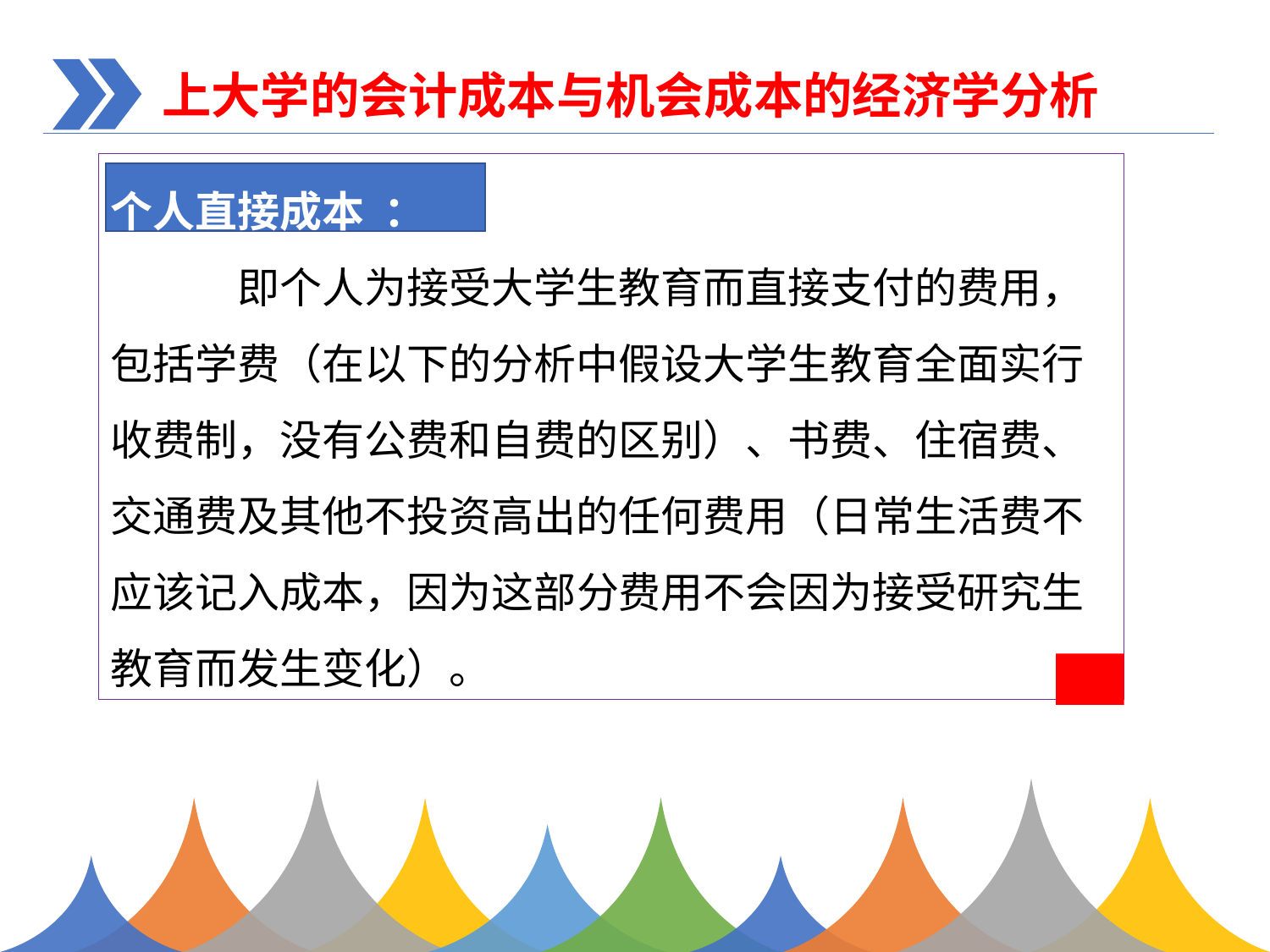

上大学的会计成本与机会成本的经济学分析
个人直接成本  ：
	即个人为接受大学生教育而直接支付的费用，包括学费（在以下的分析中假设大学生教育全面实行收费制，没有公费和自费的区别）、书费、住宿费、交通费及其他不投资高出的任何费用（日常生活费不应该记入成本，因为这部分费用不会因为接受研究生教育而发生变化）。